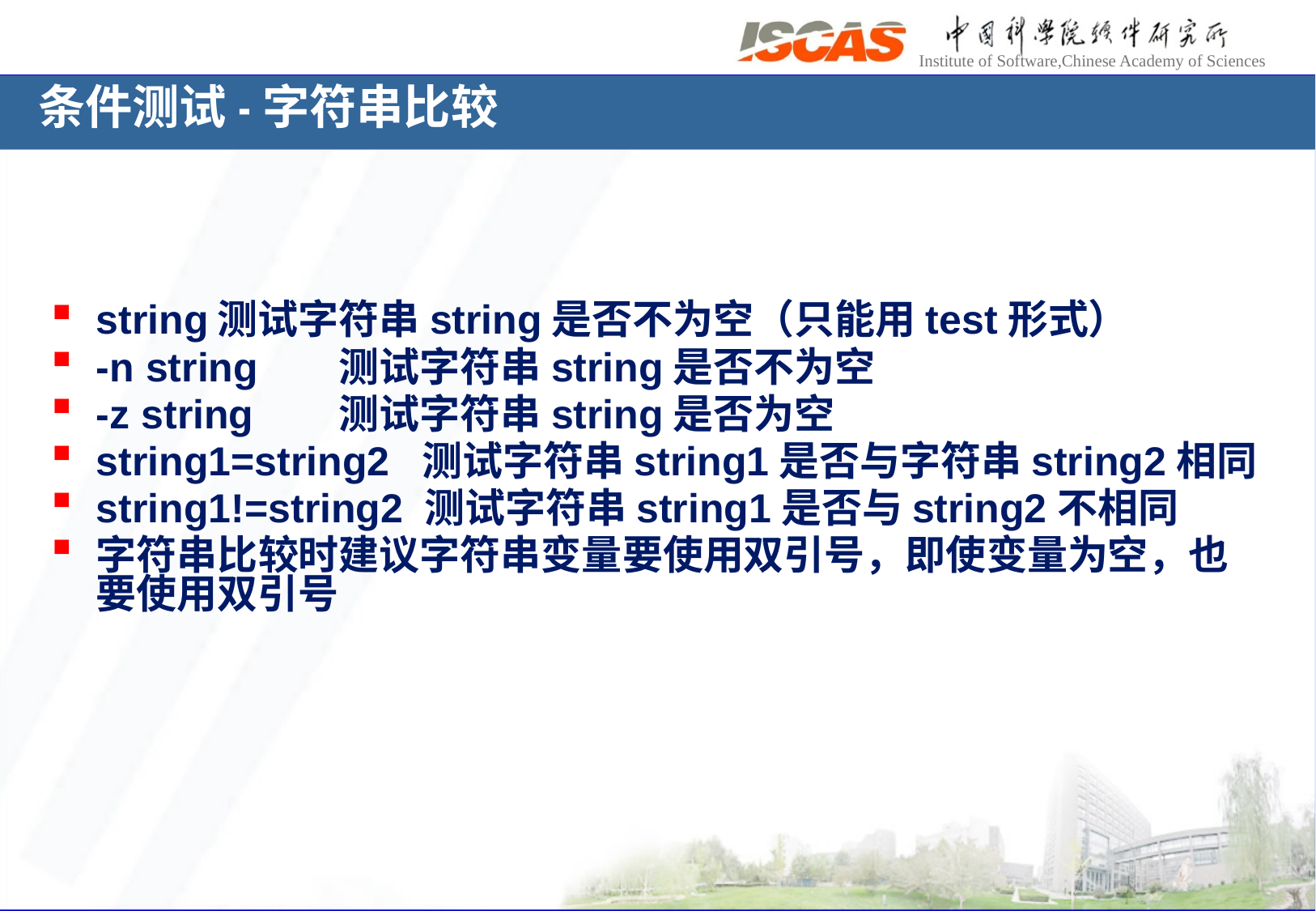

# 条件测试-字符串比较
string	测试字符串string是否不为空（只能用test形式）
-n string	测试字符串string是否不为空
-z string	测试字符串string是否为空
string1=string2  测试字符串string1是否与字符串string2相同
string1!=string2 测试字符串string1是否与string2不相同
字符串比较时建议字符串变量要使用双引号，即使变量为空，也要使用双引号